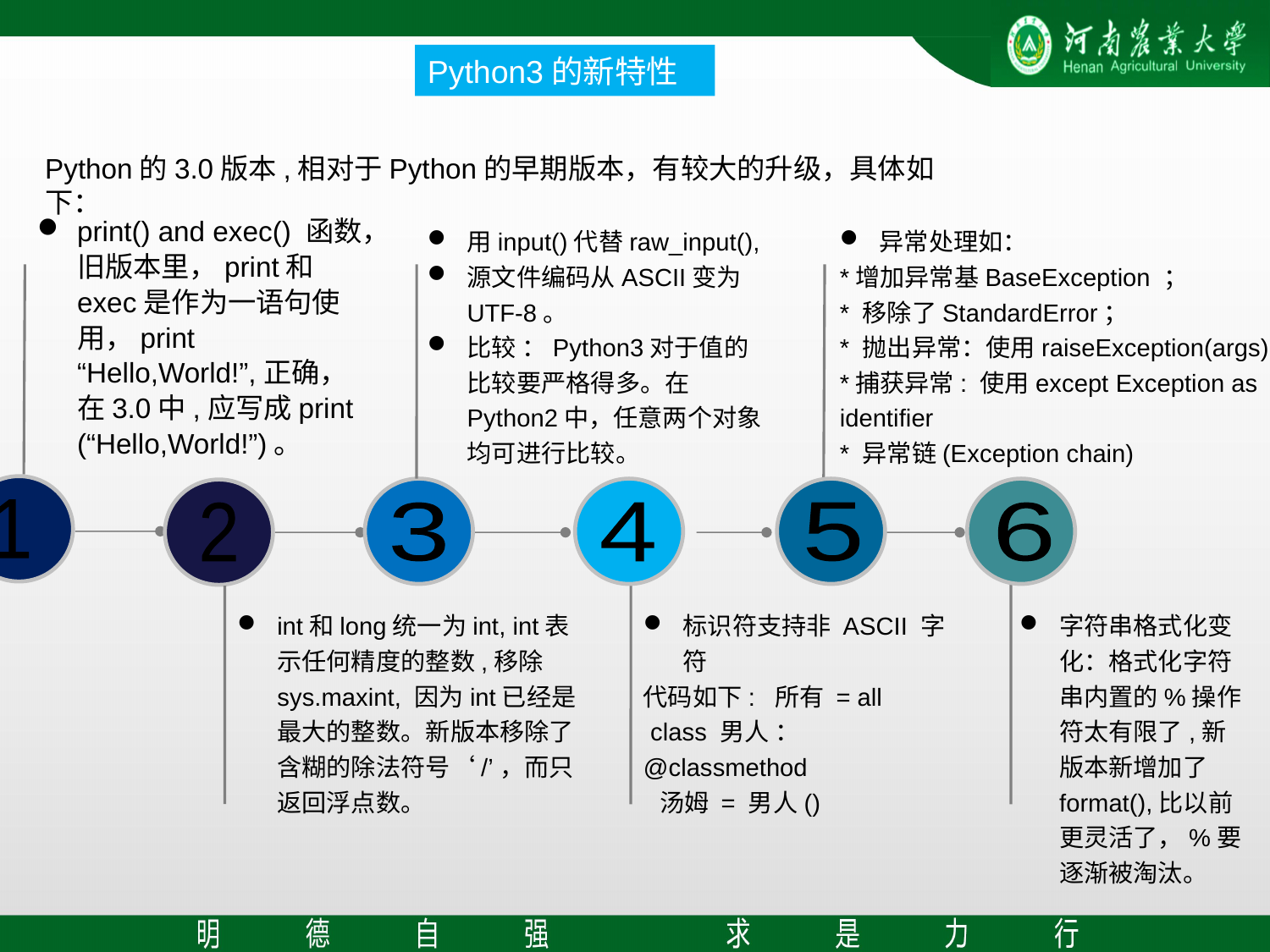

Python3的新特性
Python的3.0版本,相对于Python的早期版本，有较大的升级，具体如下：
print() and exec() 函数，旧版本里，print和exec是作为一语句使用，print “Hello,World!”,正确，在3.0中,应写成print (“Hello,World!”)。
用input()代替raw_input(),
源文件编码从ASCII变为UTF-8。
比较 ：Python3对于值的比较要严格得多。在Python2中，任意两个对象均可进行比较。
异常处理如：
*增加异常基BaseException ； 
* 移除了StandardError； 
* 抛出异常：使用raiseException(args)
*捕获异常: 使用except Exception as identifier
* 异常链(Exception chain)

1
2
3
4
5
6

int和long统一为int, int表示任何精度的整数,移除sys.maxint, 因为int已经是最大的整数。新版本移除了含糊的除法符号‘/’，而只返回浮点数。
标识符支持非 ASCII 字符
代码如下:  所有 = all
 class 男人 ：
@classmethod
  汤姆 = 男人()
字符串格式化变化：格式化字符串内置的%操作符太有限了,新版本新增加了format(),比以前更灵活了，%要逐渐被淘汰。